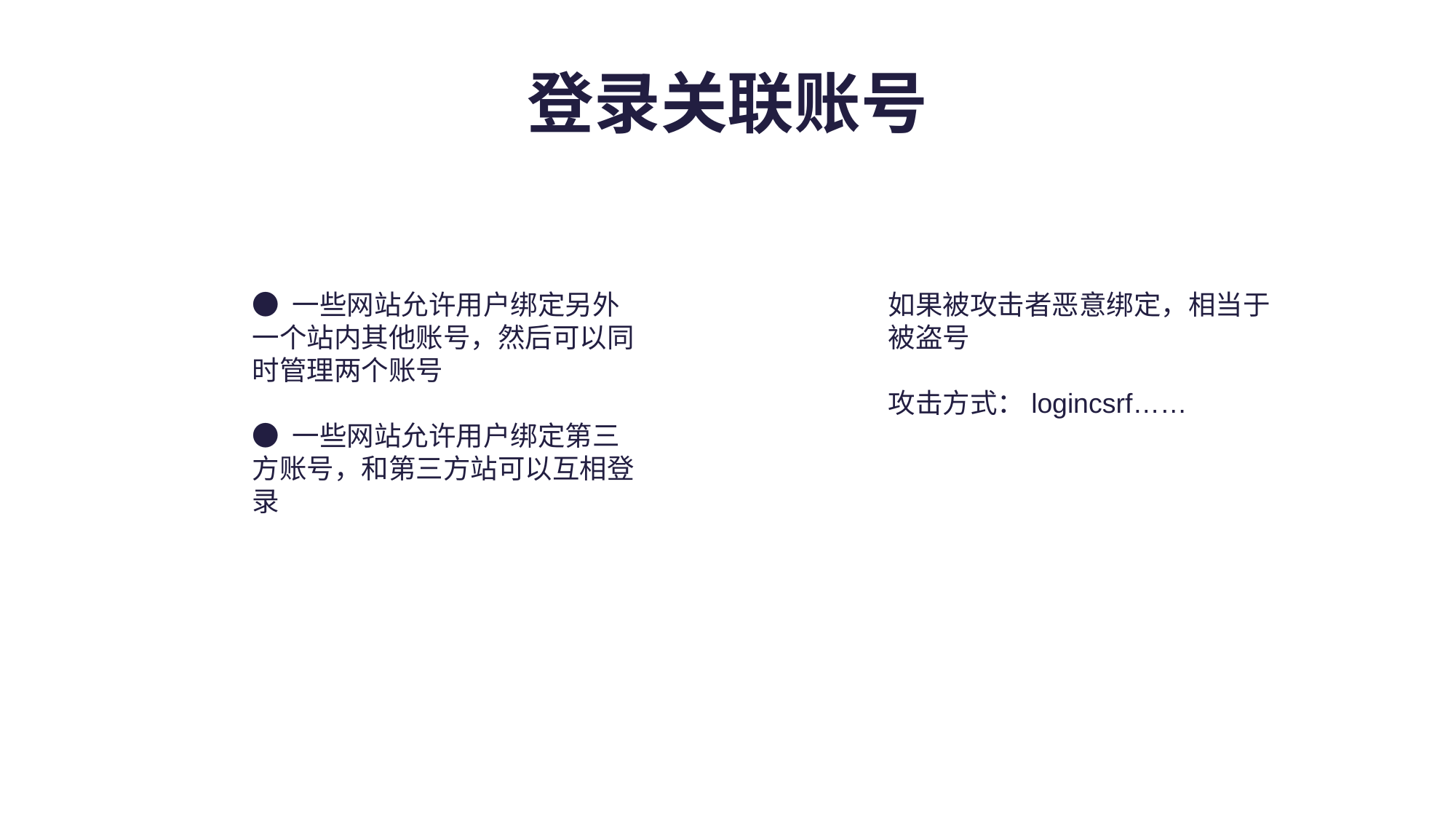

# 登录关联账号
● 一些网站允许用户绑定另外一个站内其他账号，然后可以同时管理两个账号

● 一些网站允许用户绑定第三方账号，和第三方站可以互相登录
如果被攻击者恶意绑定，相当于被盗号

攻击方式：logincsrf……